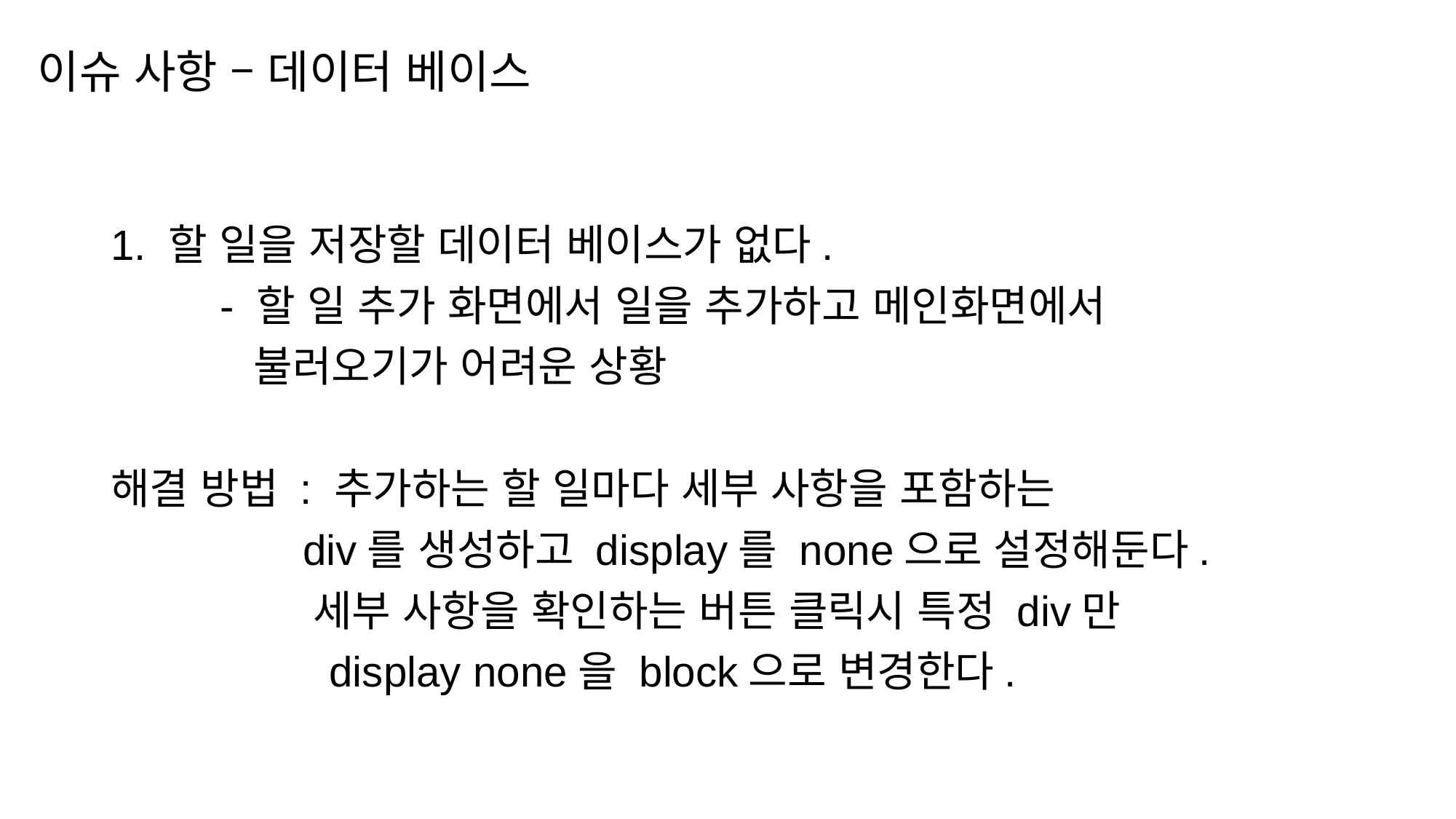

이슈 사항 – 데이터 베이스
1. 할 일을 저장할 데이터 베이스가 없다.
	- 할 일 추가 화면에서 일을 추가하고 메인화면에서
	  불러오기가 어려운 상황

해결 방법 : 추가하는 할 일마다 세부 사항을 포함하는
	       div를 생성하고 display를 none으로 설정해둔다.
	       세부 사항을 확인하는 버튼 클릭시 특정 div만
		display none을 block으로 변경한다.